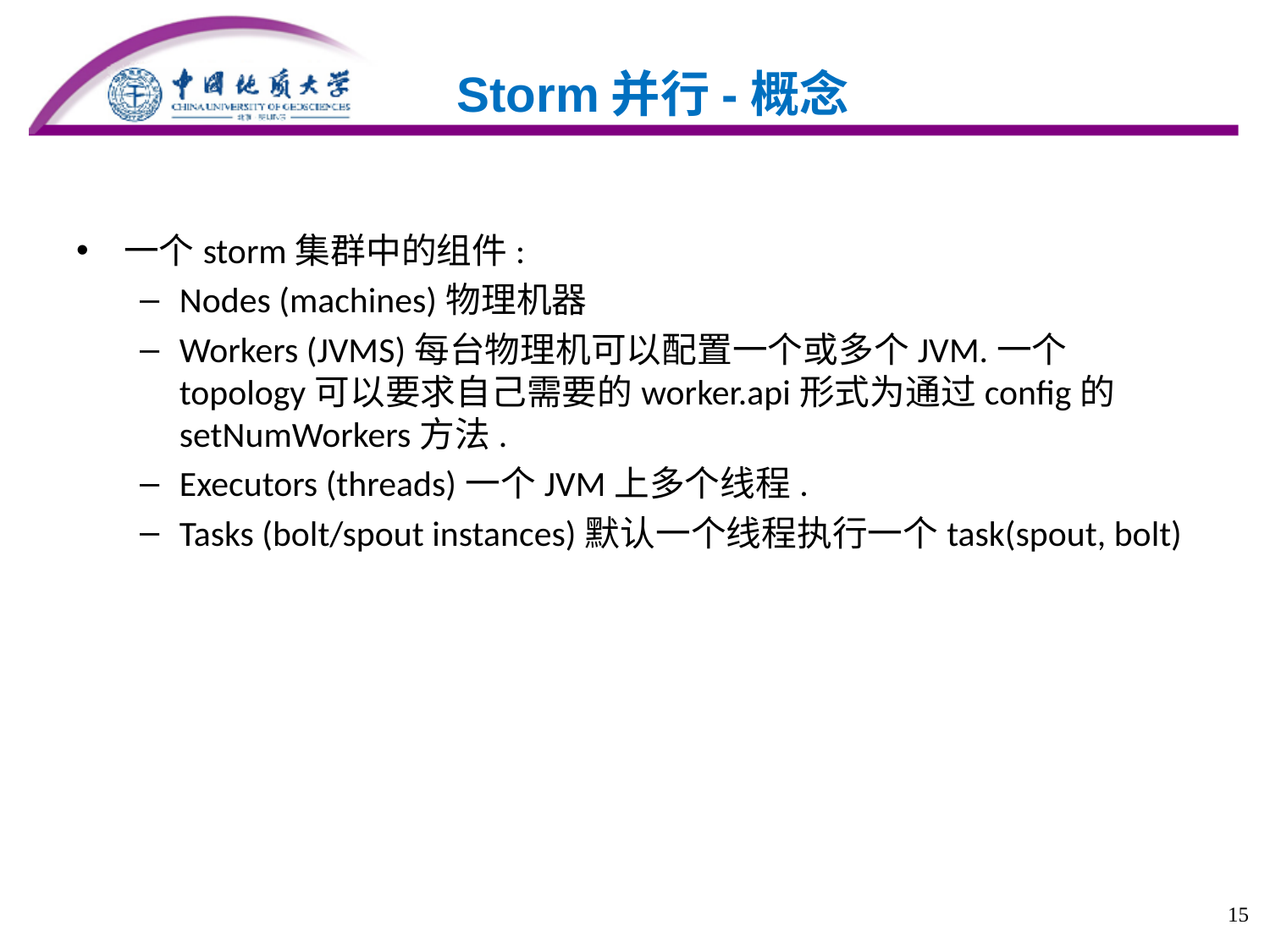

Storm并行-概念
一个storm集群中的组件:
Nodes (machines)物理机器
Workers (JVMS)每台物理机可以配置一个或多个JVM.一个topology可以要求自己需要的worker.api形式为通过config的setNumWorkers方法.
Executors (threads)一个JVM上多个线程.
Tasks (bolt/spout instances)默认一个线程执行一个task(spout, bolt)